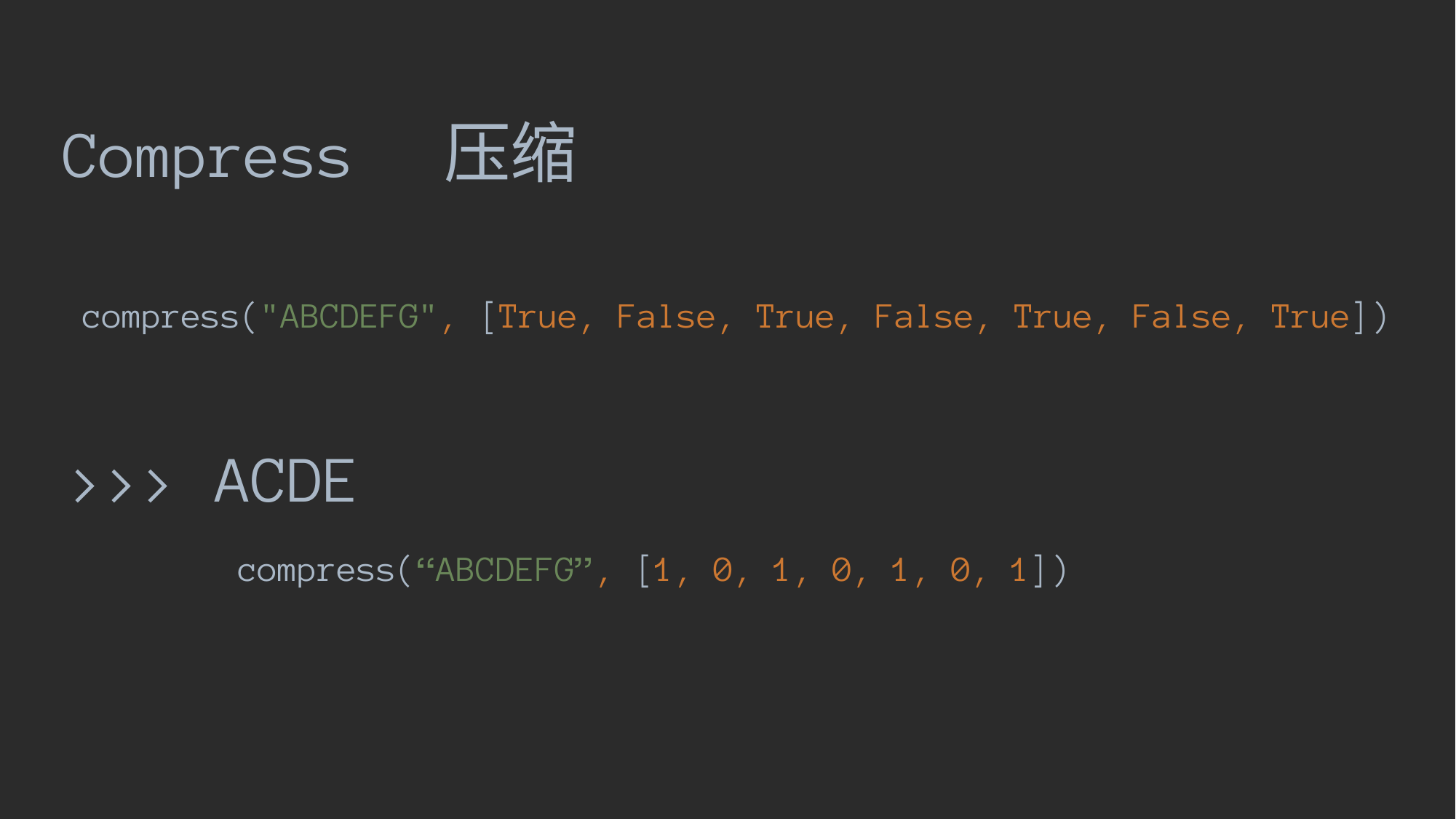

Compress  压缩
compress("ABCDEFG", [True, False, True, False, True, False, True])
>>> ACDE
compress(“ABCDEFG”, [1, 0, 1, 0, 1, 0, 1])